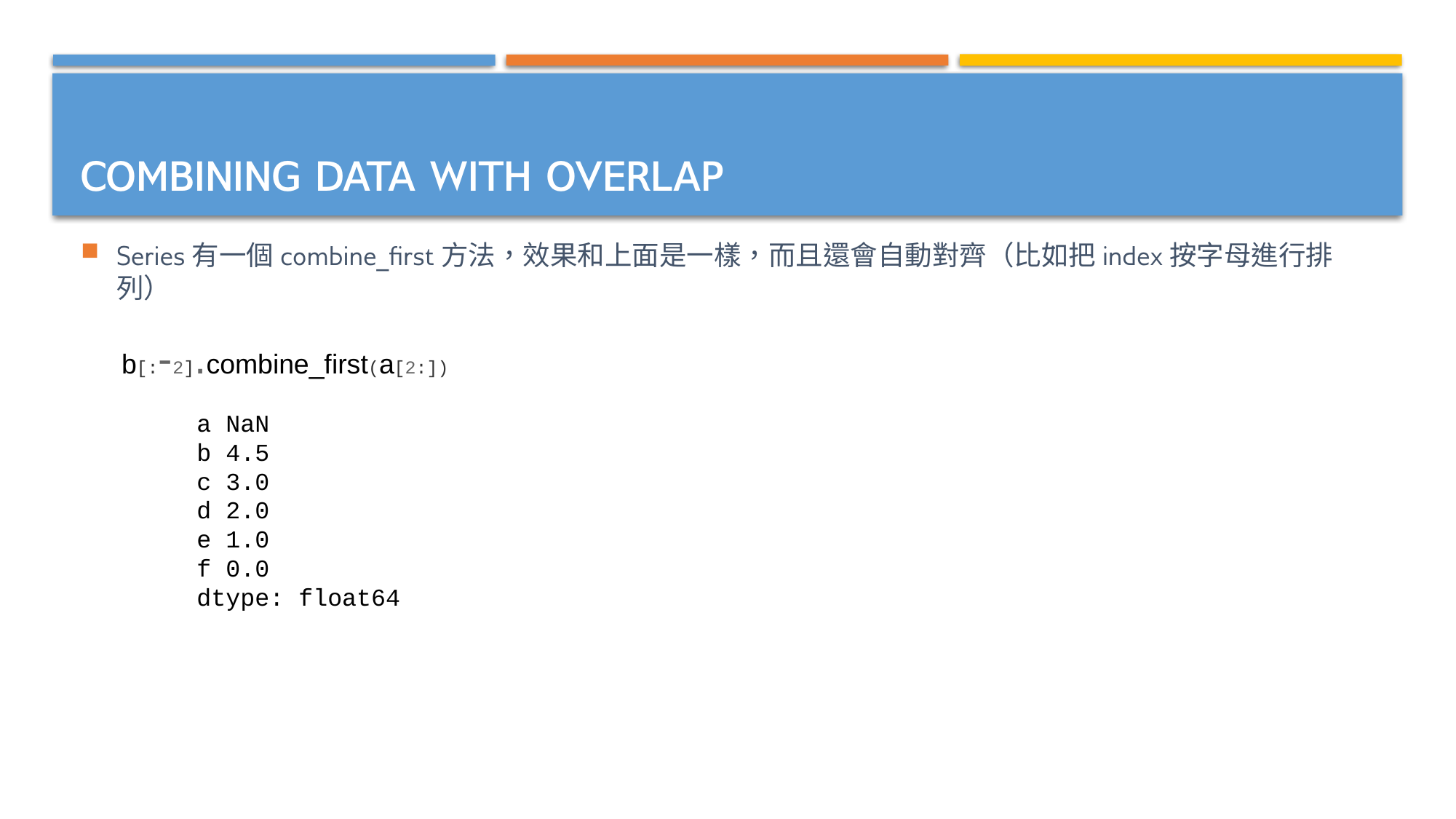

Series有一個combine_first方法，效果和上面是一樣，而且還會自動對齊（比如把index按字母進行排列）
# Combining Data with Overlap
b[:-2].combine_first(a[2:])
a NaN
b 4.5
c 3.0
d 2.0
e 1.0
f 0.0
dtype: float64